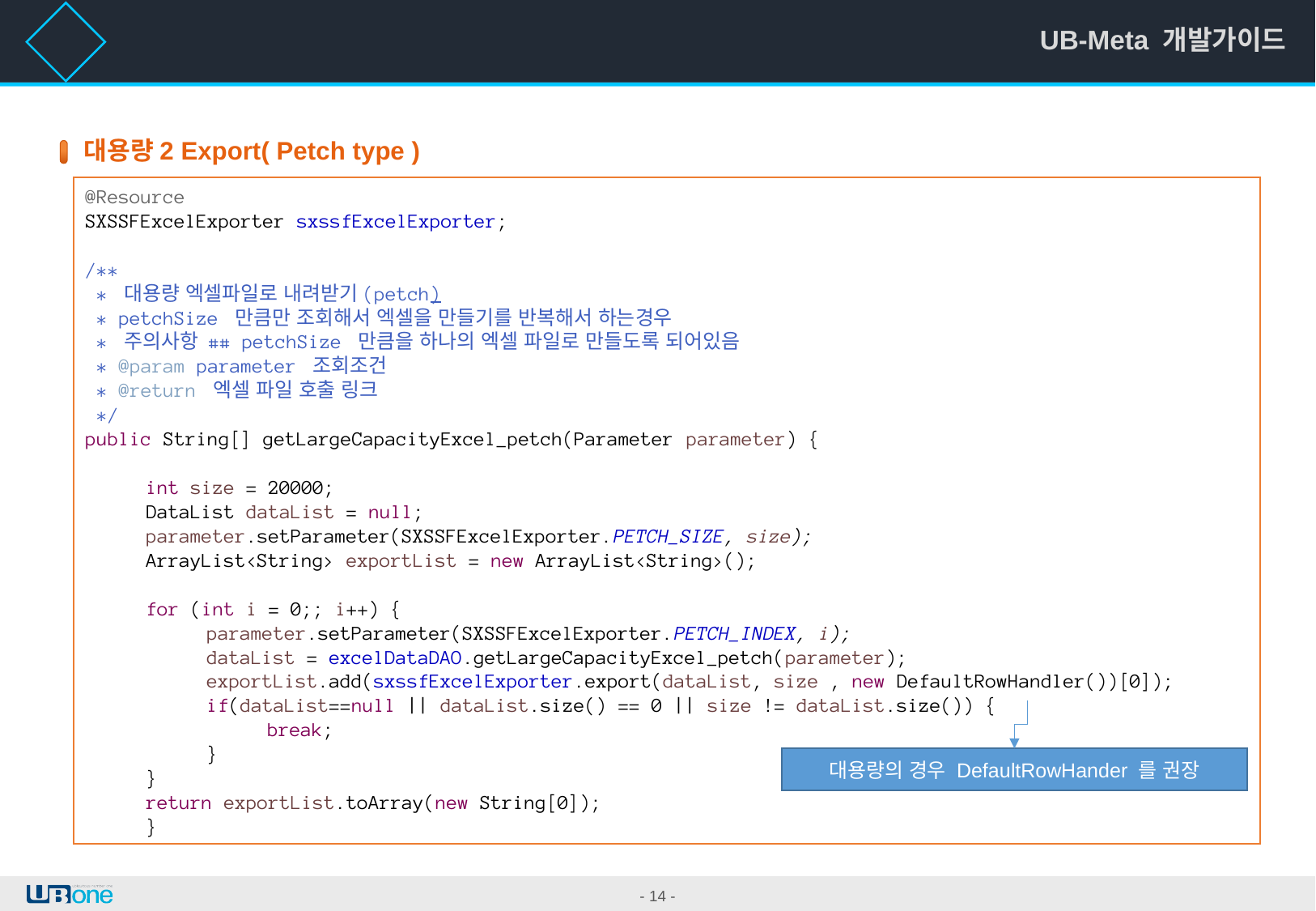

4     Java 부분 ( 서비스 ) – 4/4
대용량2 Export( Petch type )

@Resource
SXSSFExcelExporter sxssfExcelExporter;

/**
 * 대용량 엑셀파일로 내려받기(petch)
 * petchSize 만큼만 조회해서 엑셀을 만들기를 반복해서 하는경우
 * 주의사항 ## petchSize 만큼을 하나의 엑셀 파일로 만들도록 되어있음
 * @param parameter 조회조건
 * @return 엑셀 파일 호출 링크
 */
public String[] getLargeCapacityExcel_petch(Parameter parameter) {

int size = 20000;
DataList dataList = null;
parameter.setParameter(SXSSFExcelExporter.PETCH_SIZE, size);
ArrayList<String> exportList = new ArrayList<String>();

for (int i = 0;; i++) {
parameter.setParameter(SXSSFExcelExporter.PETCH_INDEX, i);
dataList = excelDataDAO.getLargeCapacityExcel_petch(parameter);
exportList.add(sxssfExcelExporter.export(dataList, size , new DefaultRowHandler())[0]);
if(dataList==null || dataList.size() == 0 || size != dataList.size()) {
break;
}
}
return exportList.toArray(new String[0]);
}
대용량의 경우 DefaultRowHander 를 권장